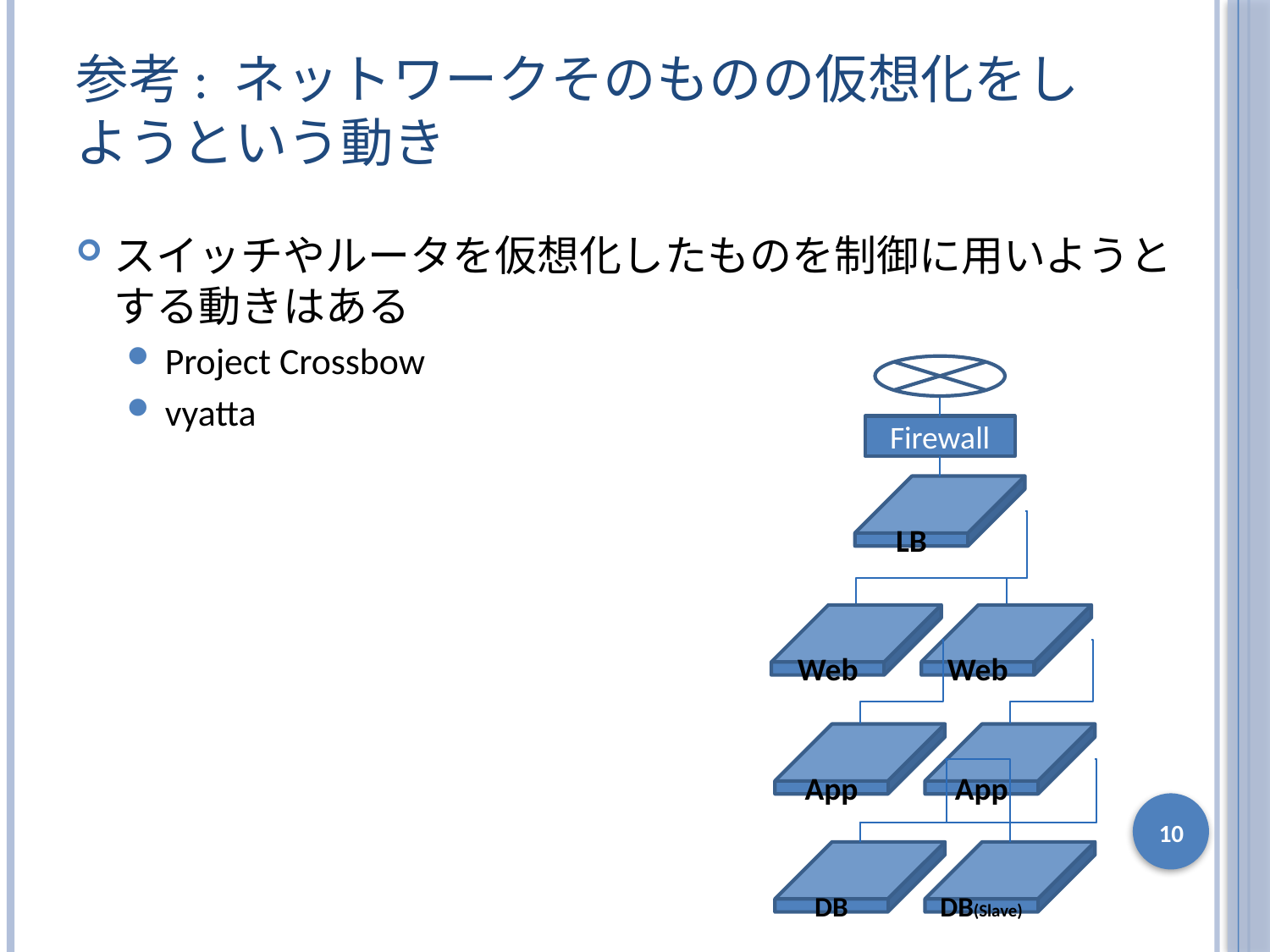

# 参考: ネットワークそのものの仮想化をしようという動き
スイッチやルータを仮想化したものを制御に用いようとする動きはある
Project Crossbow
vyatta

Firewall
LB
Web
Web
App
App
10
DB
DB(Slave)